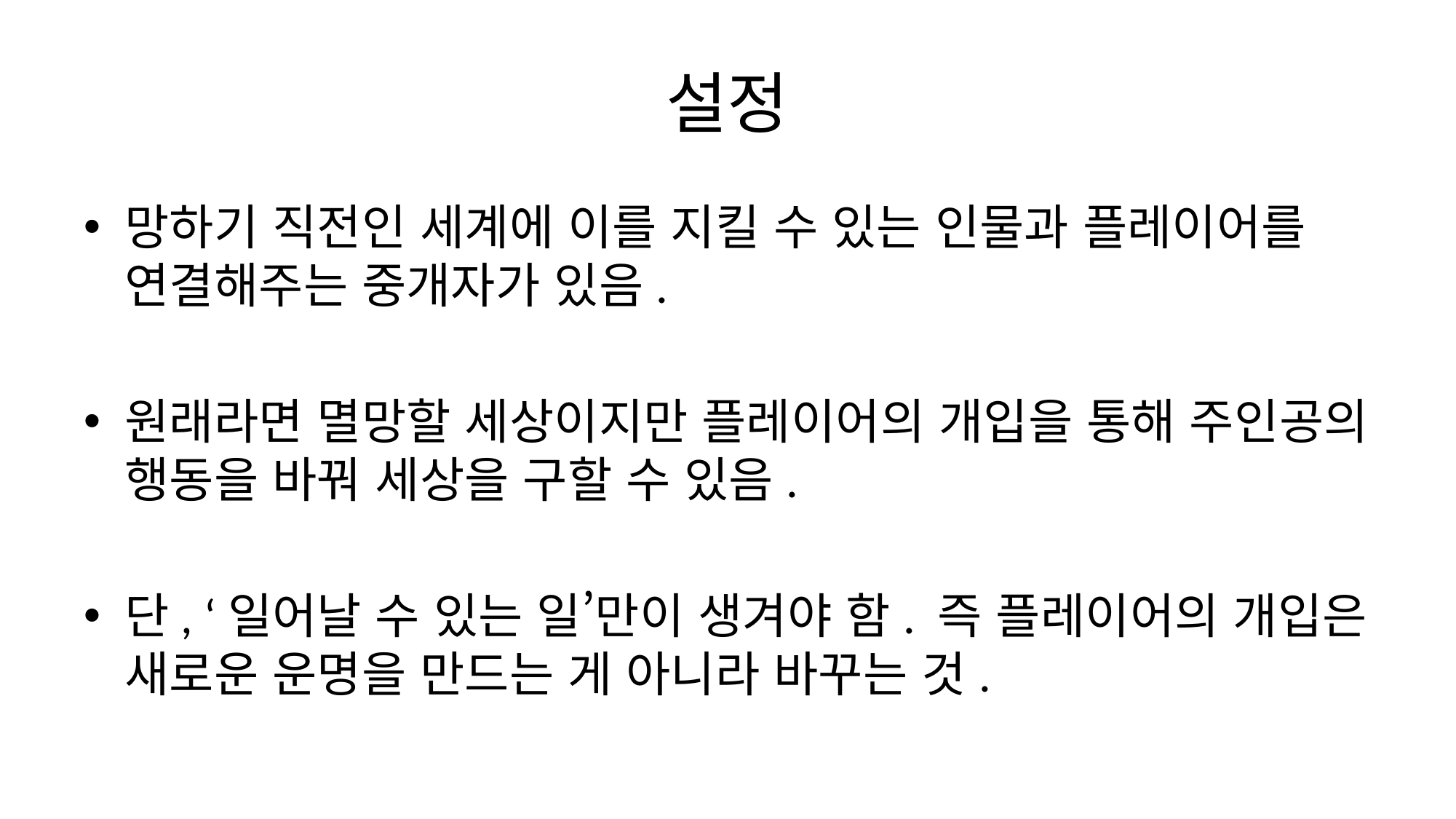

# 설정
망하기 직전인 세계에 이를 지킬 수 있는 인물과 플레이어를 연결해주는 중개자가 있음.

원래라면 멸망할 세상이지만 플레이어의 개입을 통해 주인공의 행동을 바꿔 세상을 구할 수 있음.

단, ‘일어날 수 있는 일’만이 생겨야 함. 즉 플레이어의 개입은 새로운 운명을 만드는 게 아니라 바꾸는 것.